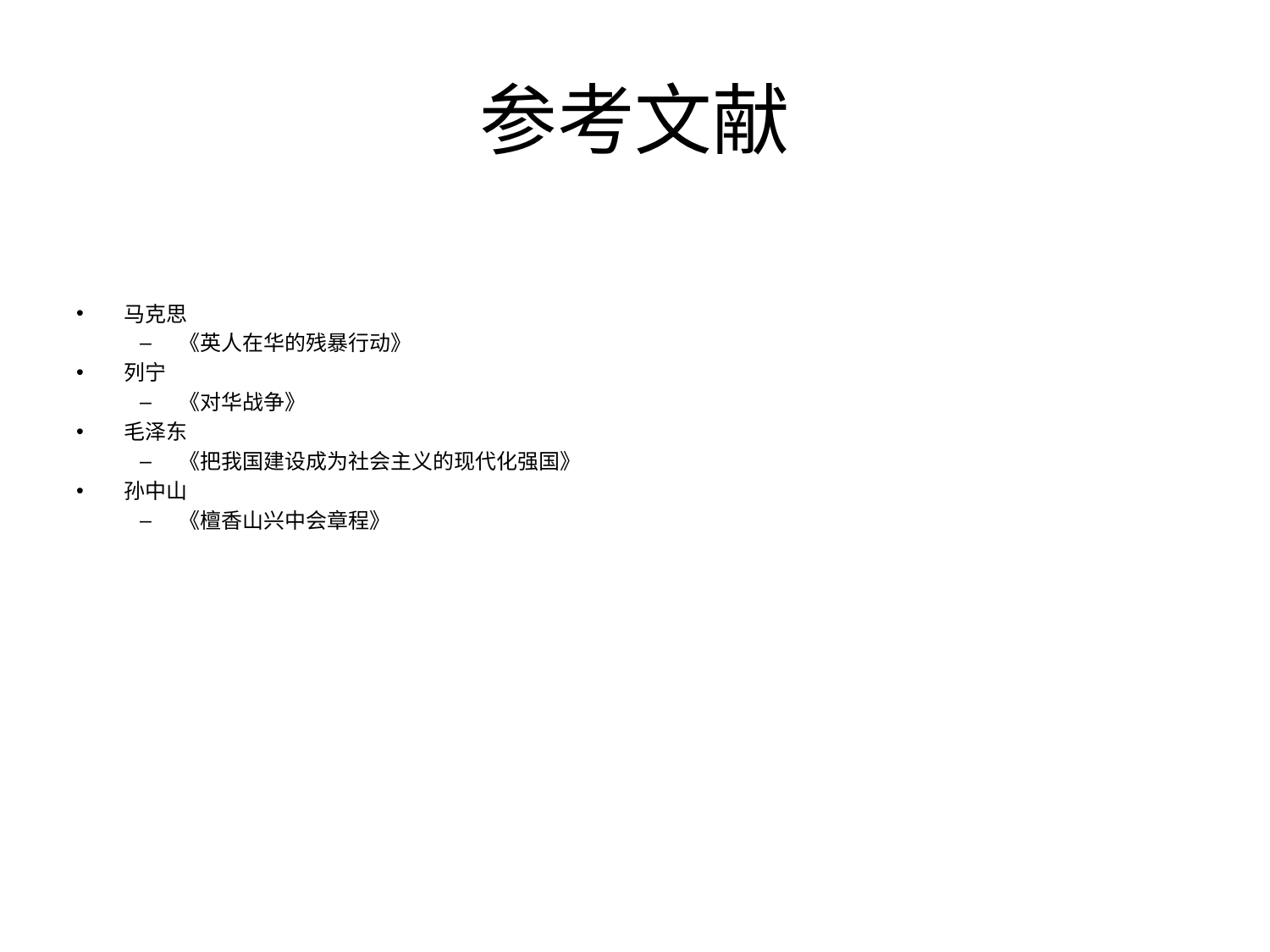

# 参考文献

马克思
《英人在华的残暴行动》
列宁
《对华战争》
毛泽东
《把我国建设成为社会主义的现代化强国》
孙中山
《檀香山兴中会章程》